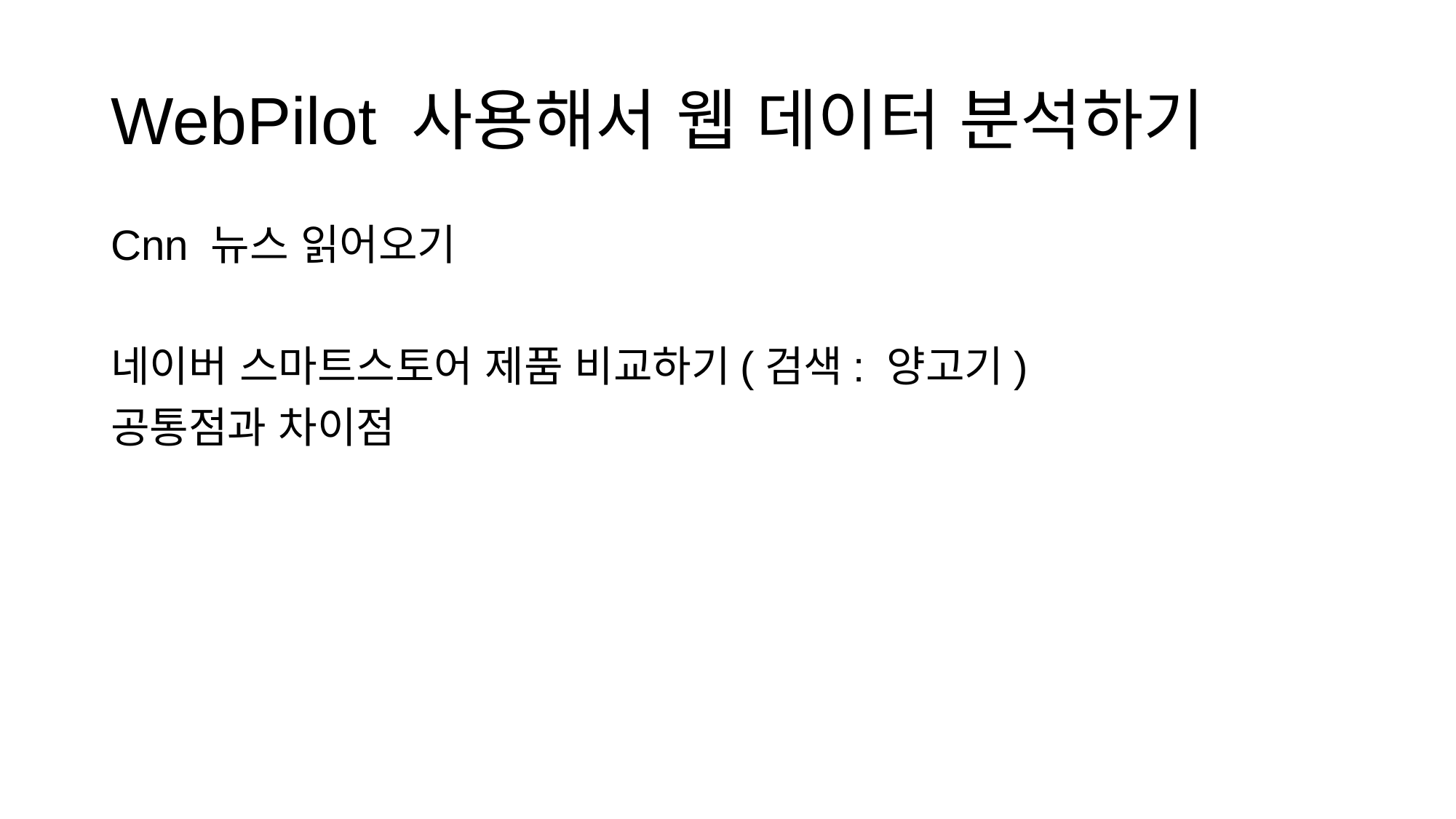

# WebPilot 사용해서 웹 데이터 분석하기
Cnn 뉴스 읽어오기

네이버 스마트스토어 제품 비교하기(검색: 양고기)
공통점과 차이점